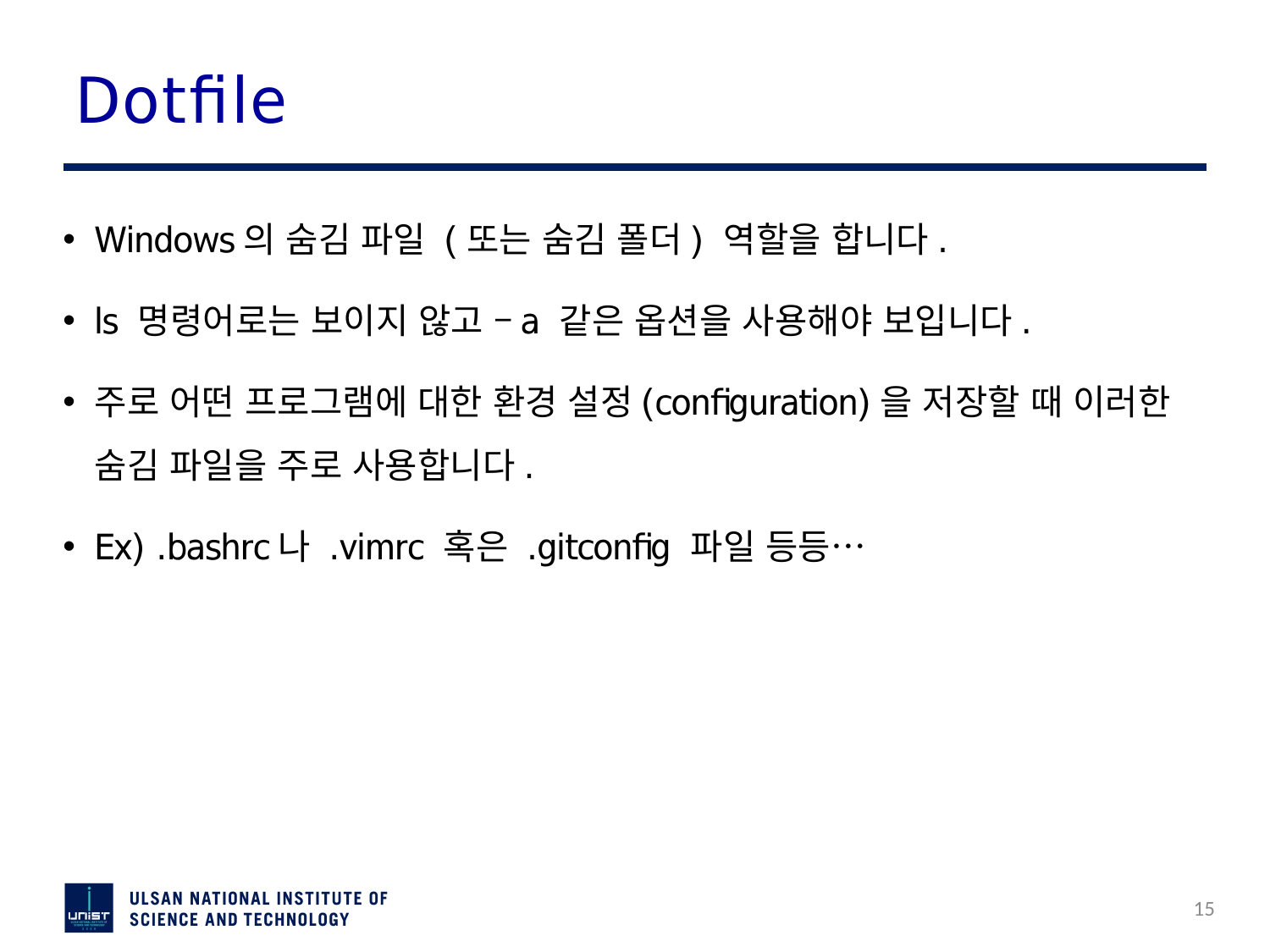

# Dotfile
Windows의 숨김 파일 (또는 숨김 폴더) 역할을 합니다.
ls 명령어로는 보이지 않고 –a 같은 옵션을 사용해야 보입니다.
주로 어떤 프로그램에 대한 환경 설정(configuration)을 저장할 때 이러한 숨김 파일을 주로 사용합니다.
Ex) .bashrc나 .vimrc 혹은 .gitconfig 파일 등등…